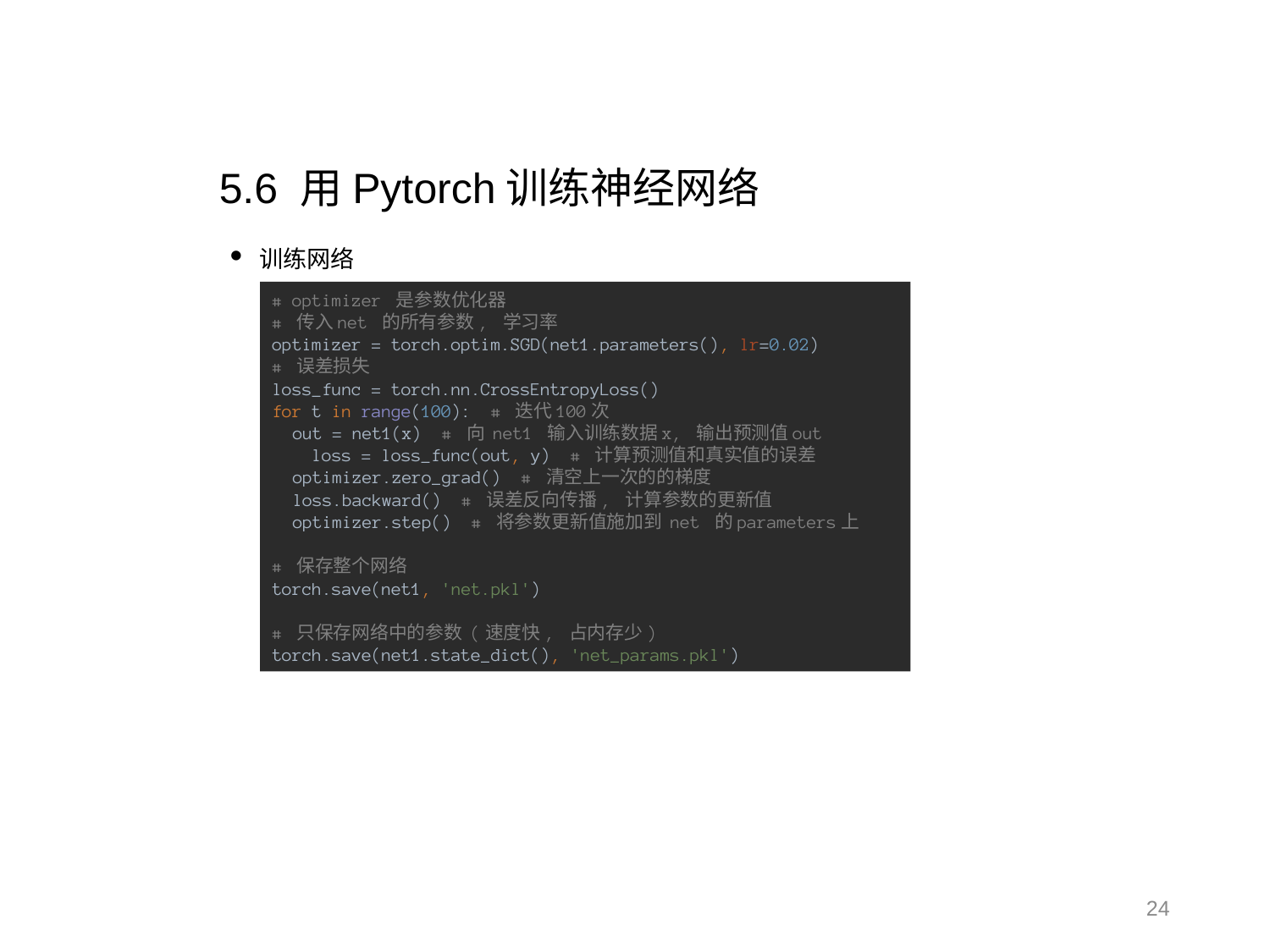

# 5.6 用Pytorch训练神经网络
训练网络
# optimizer 是参数优化器 # 传入net 的所有参数, 学习率 optimizer = torch.optim.SGD(net1.parameters(), lr=0.02) # 误差损失 loss_func = torch.nn.CrossEntropyLoss() for t in range(100):  # 迭代100次 out = net1(x)  # 向 net1 输入训练数据x, 输出预测值out loss = loss_func(out, y)  # 计算预测值和真实值的误差 optimizer.zero_grad()  # 清空上一次的的梯度 loss.backward()  # 误差反向传播, 计算参数的更新值 optimizer.step()  # 将参数更新值施加到 net 的parameters上 # 保存整个网络
torch.save(net1, 'net.pkl')

# 只保存网络中的参数 (速度快, 占内存少)
torch.save(net1.state_dict(), 'net_params.pkl')
24